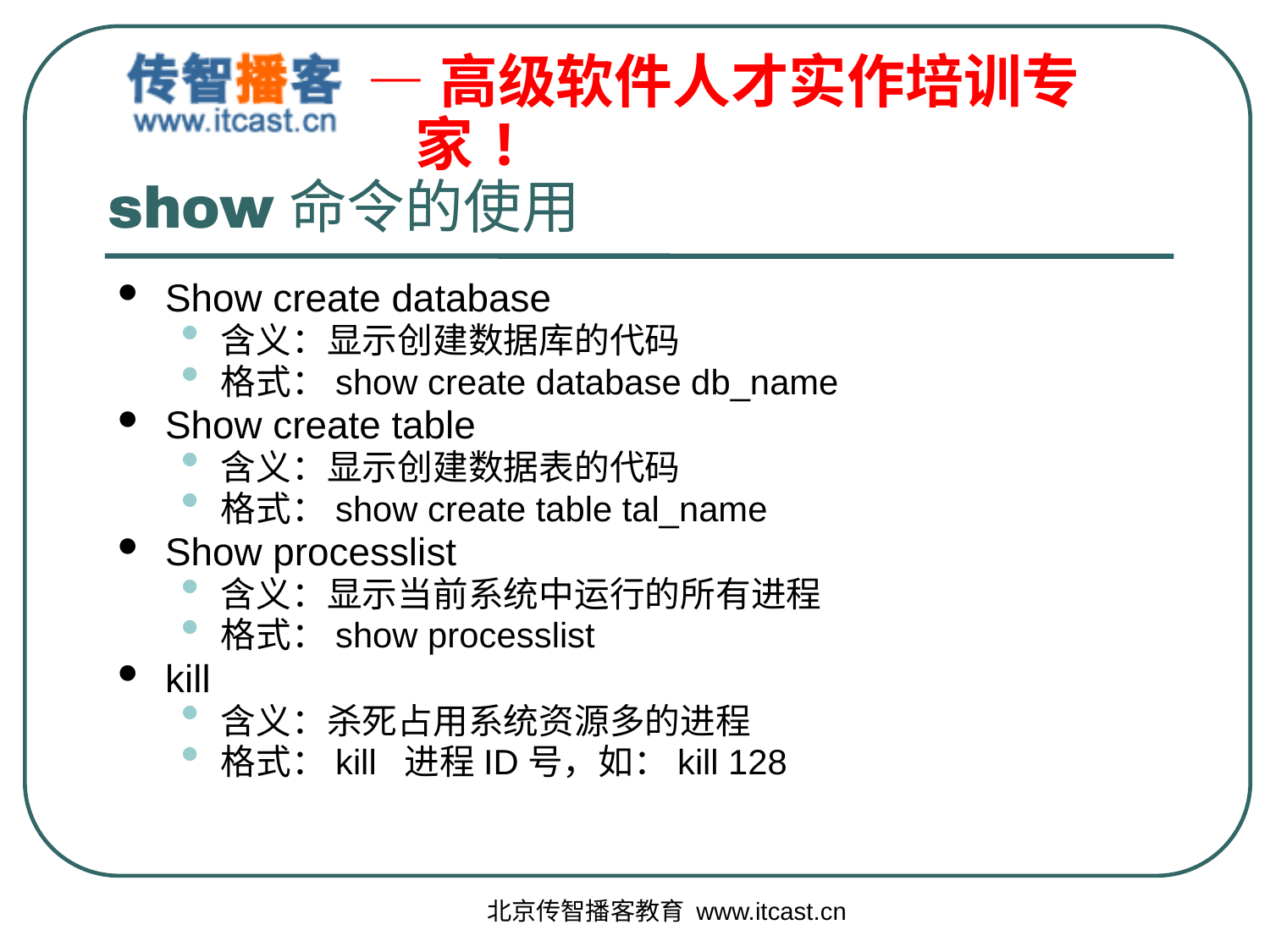

# show命令的使用
Show create database
含义：显示创建数据库的代码
格式：show create database db_name
Show create table
含义：显示创建数据表的代码
格式：show create table tal_name
Show processlist
含义：显示当前系统中运行的所有进程
格式：show processlist
kill
含义：杀死占用系统资源多的进程
格式：kill  进程ID号，如：kill 128